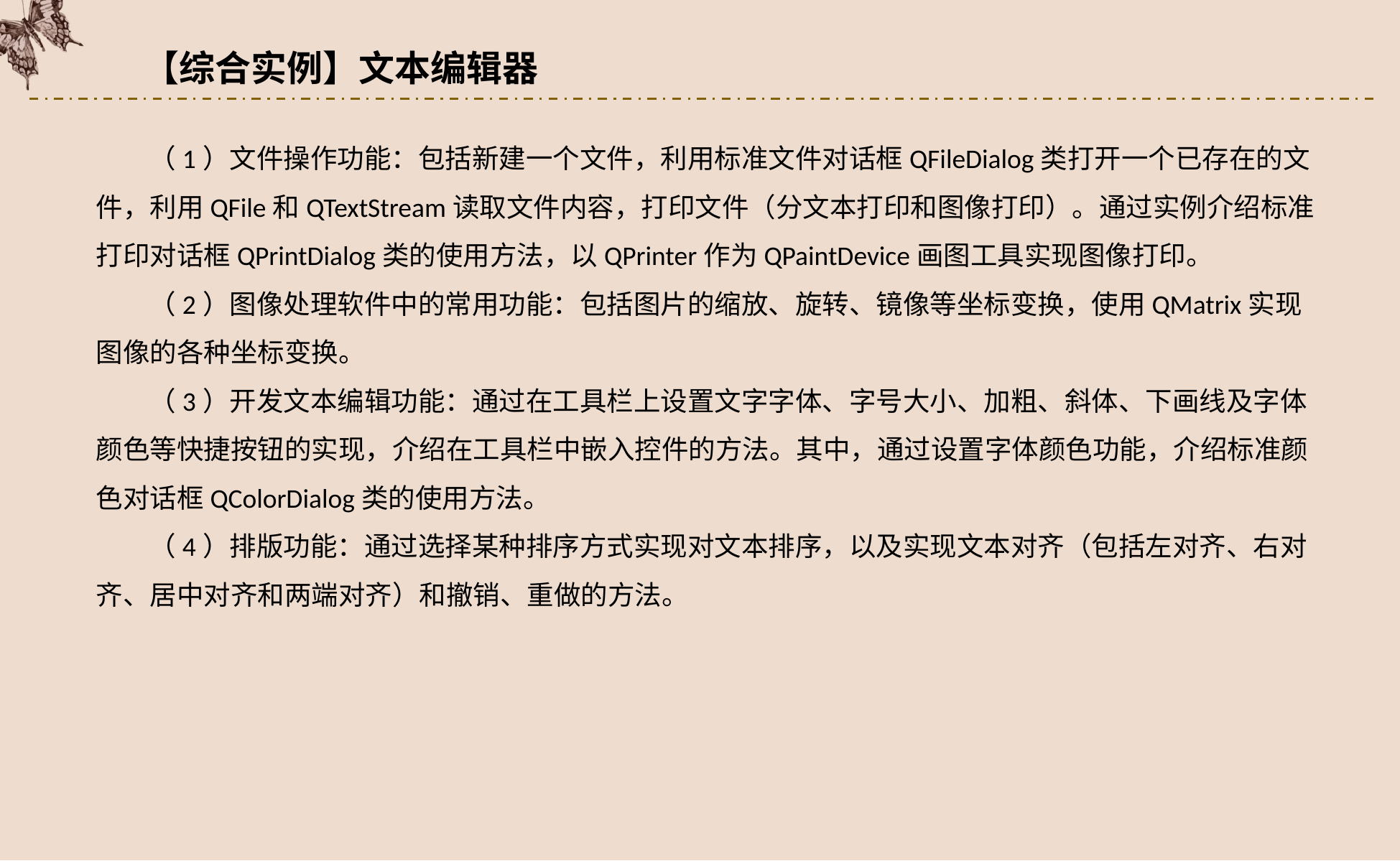

【综合实例】文本编辑器
（1）文件操作功能：包括新建一个文件，利用标准文件对话框QFileDialog类打开一个已存在的文件，利用QFile和QTextStream读取文件内容，打印文件（分文本打印和图像打印）。通过实例介绍标准打印对话框QPrintDialog类的使用方法，以QPrinter作为QPaintDevice画图工具实现图像打印。
（2）图像处理软件中的常用功能：包括图片的缩放、旋转、镜像等坐标变换，使用QMatrix实现图像的各种坐标变换。
（3）开发文本编辑功能：通过在工具栏上设置文字字体、字号大小、加粗、斜体、下画线及字体颜色等快捷按钮的实现，介绍在工具栏中嵌入控件的方法。其中，通过设置字体颜色功能，介绍标准颜色对话框QColorDialog类的使用方法。
（4）排版功能：通过选择某种排序方式实现对文本排序，以及实现文本对齐（包括左对齐、右对齐、居中对齐和两端对齐）和撤销、重做的方法。